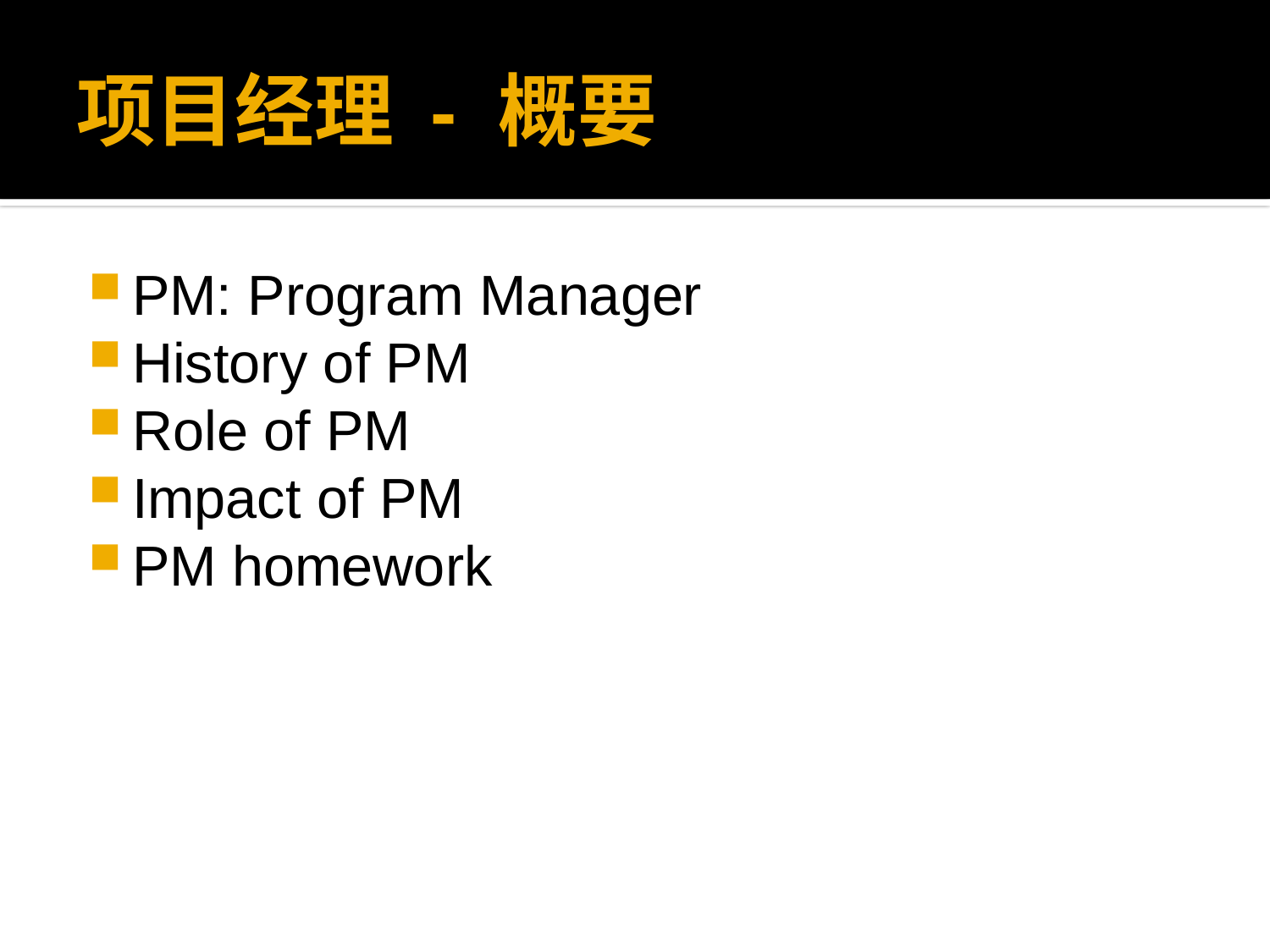

# 项目经理 - 概要
PM: Program Manager
History of PM
Role of PM
Impact of PM
PM homework